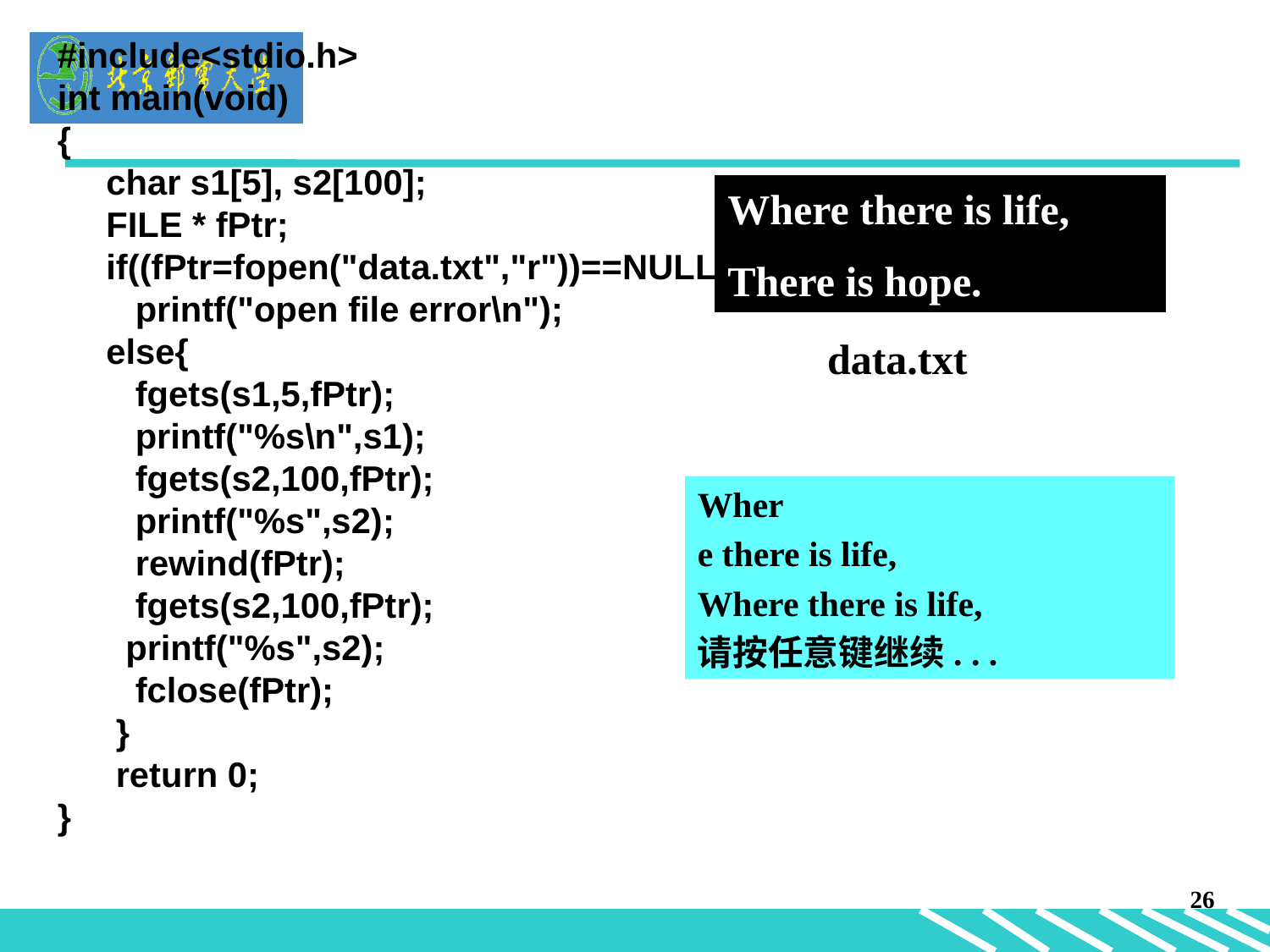

#include<stdio.h>
int main(void)
{
     char s1[5], s2[100];
     FILE * fPtr;
     if((fPtr=fopen("data.txt","r"))==NULL)
        printf("open file error\n");
     else{
        fgets(s1,5,fPtr);
        printf("%s\n",s1);
        fgets(s2,100,fPtr);
        printf("%s",s2);
        rewind(fPtr);
        fgets(s2,100,fPtr);
       printf("%s",s2);
        fclose(fPtr);
      }
      return 0;
}
Where there is life,
There is hope.
data.txt
Wher
e there is life,
Where there is life,
请按任意键继续. . .
26